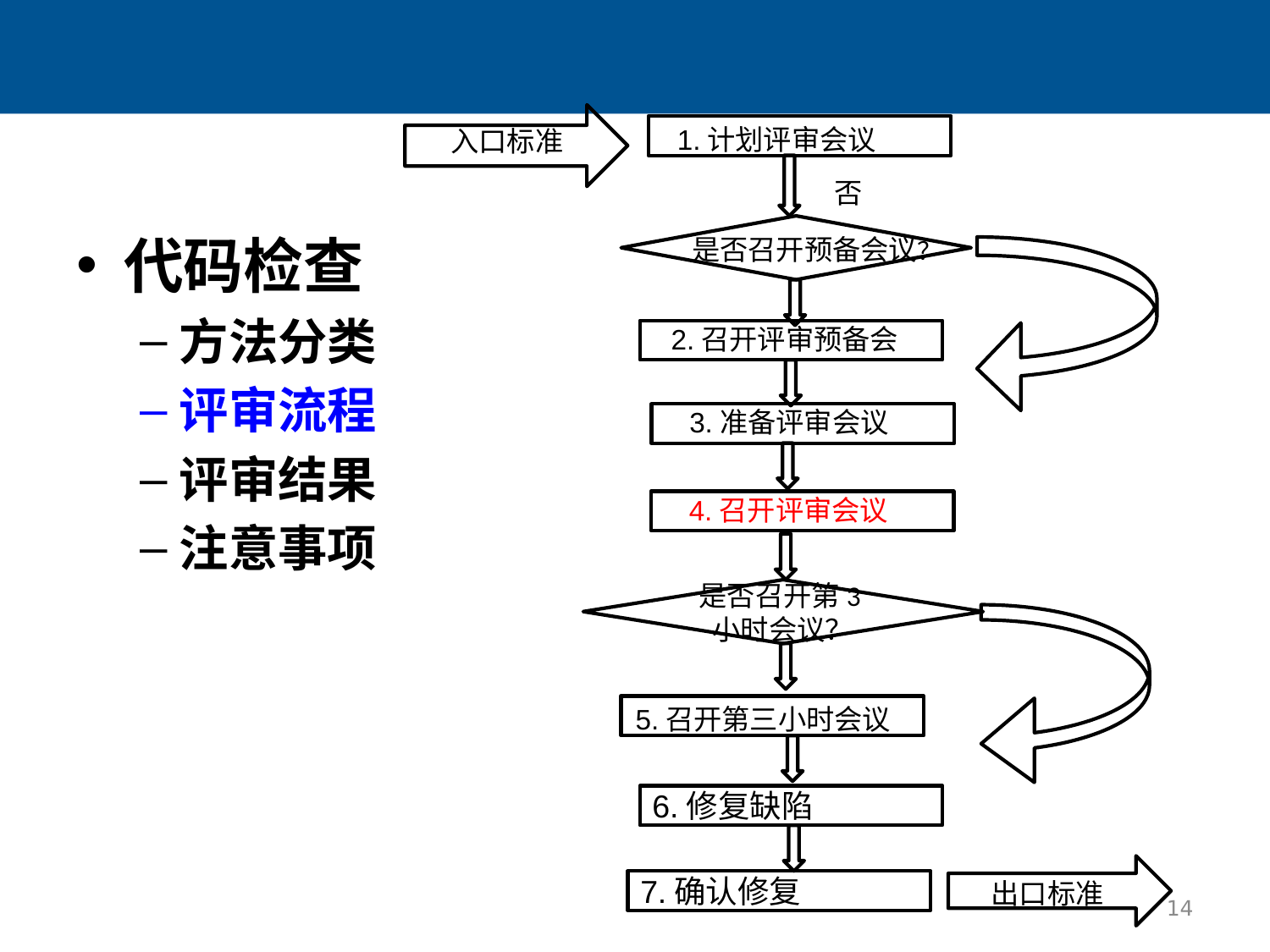

1.计划评审会议
入口标准

否

是否召开预备会议？

2.召开评审预备会

3.准备评审会议

4.召开评审会议

是否召开第3小时会议？

5.召开第三小时会议

6.修复缺陷

7.确认修复
出口标准

代码检查
方法分类
评审流程
评审结果
注意事项
14